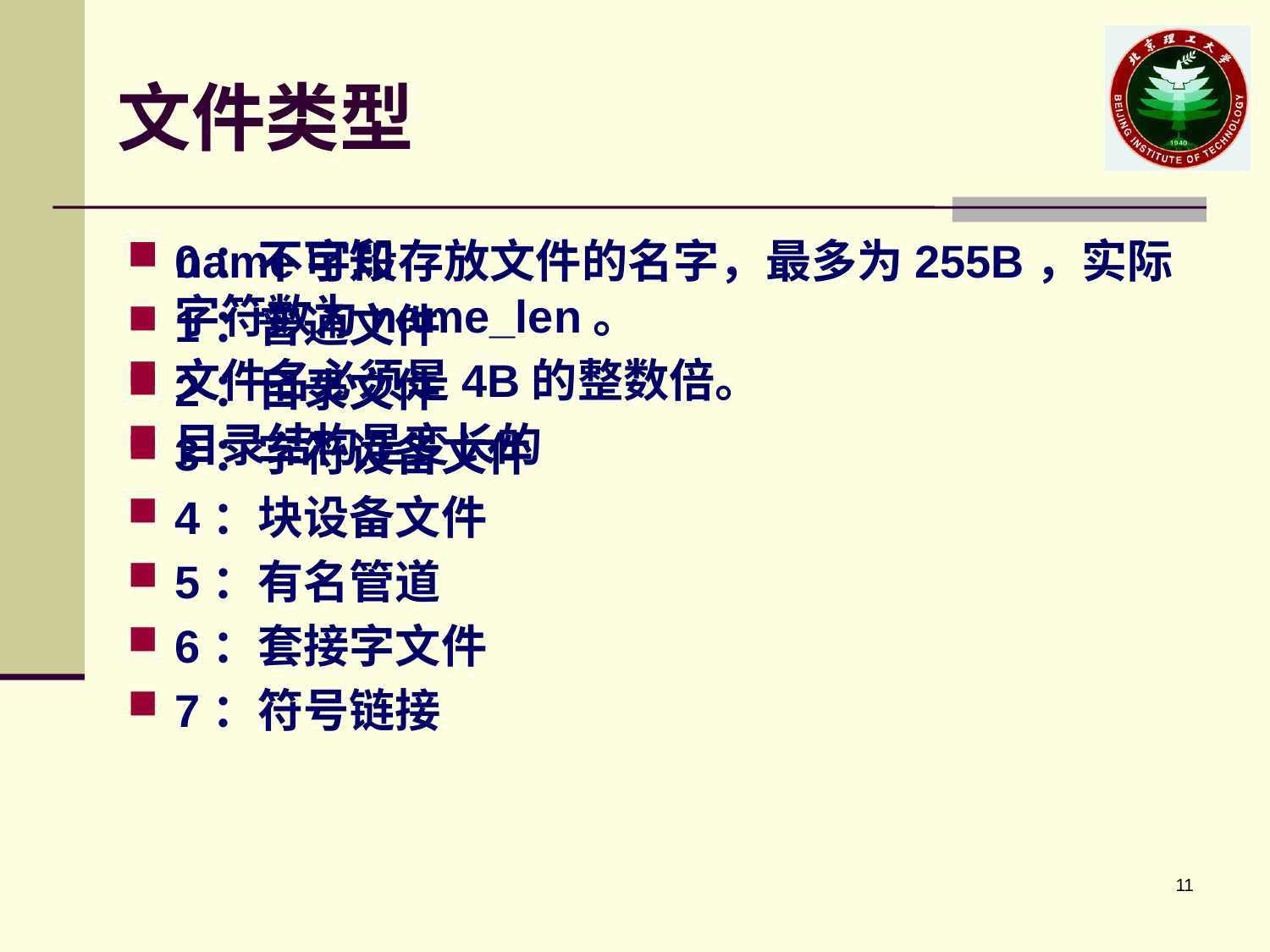

# 文件类型
0：不可知
1：普通文件
2：目录文件
3：字符设备文件
4：块设备文件
5：有名管道
6：套接字文件
7：符号链接
name字段存放文件的名字，最多为255B，实际字符数为name_len。
文件名必须是4B的整数倍。
目录结构是变长的
11